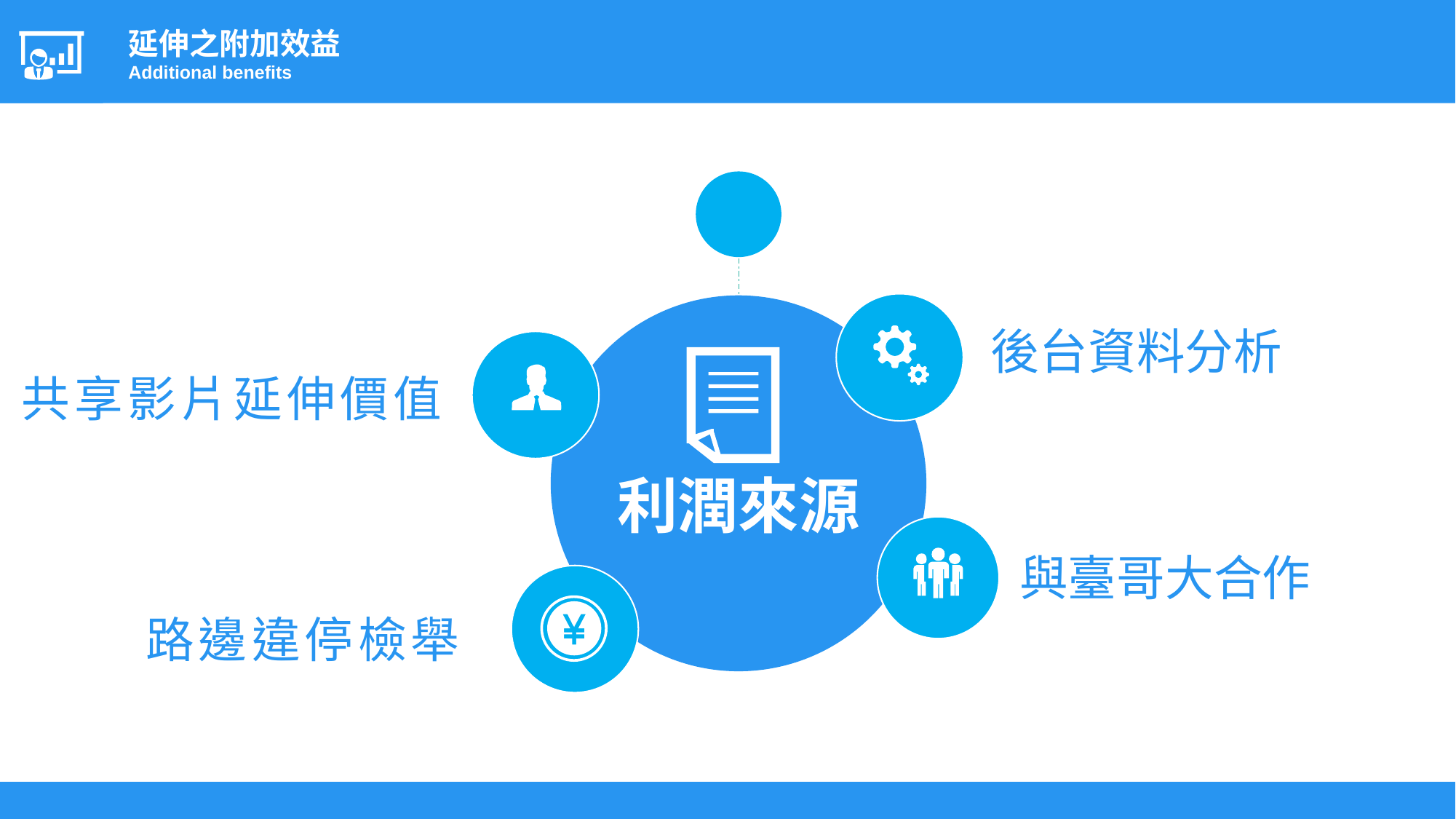

延伸之附加效益
Additional benefits

利潤來源

後台資料分析
共享影片延伸價值
與臺哥大合作
路邊違停檢舉

19